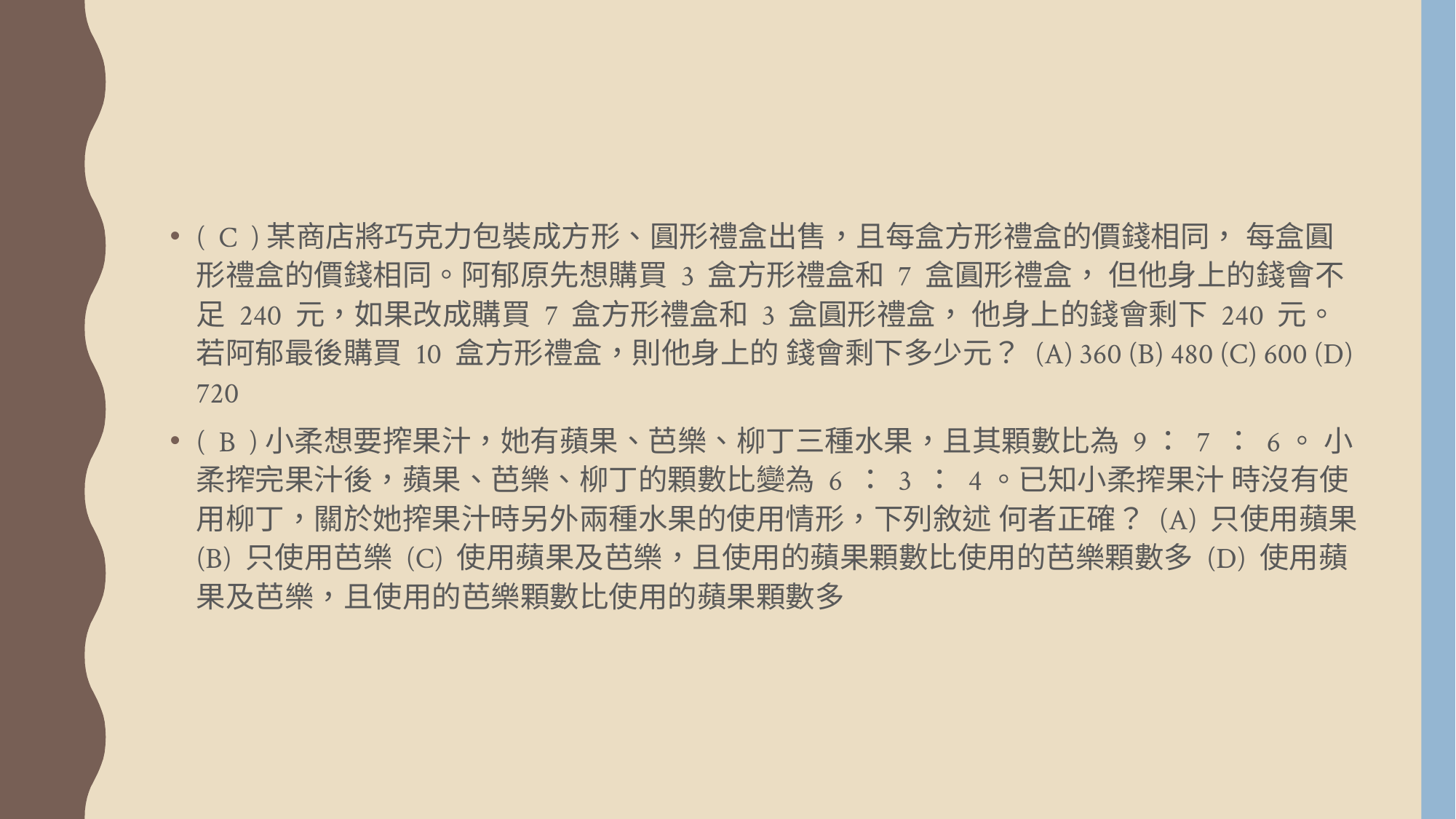

(  C  )某商店將巧克力包裝成方形、圓形禮盒出售，且每盒方形禮盒的價錢相同， 每盒圓形禮盒的價錢相同。阿郁原先想購買 3 盒方形禮盒和 7 盒圓形禮盒， 但他身上的錢會不足 240 元，如果改成購買 7 盒方形禮盒和 3 盒圓形禮盒， 他身上的錢會剩下 240 元。若阿郁最後購買 10 盒方形禮盒，則他身上的 錢會剩下多少元？ (A) 360 (B) 480 (C) 600 (D) 720
(  B  )小柔想要搾果汁，她有蘋果、芭樂、柳丁三種水果，且其顆數比為 9： 7 ： 6。 小柔搾完果汁後，蘋果、芭樂、柳丁的顆數比變為 6 ： 3 ： 4。已知小柔搾果汁 時沒有使用柳丁，關於她搾果汁時另外兩種水果的使用情形，下列敘述 何者正確？ (A) 只使用蘋果 (B) 只使用芭樂 (C) 使用蘋果及芭樂，且使用的蘋果顆數比使用的芭樂顆數多 (D) 使用蘋果及芭樂，且使用的芭樂顆數比使用的蘋果顆數多